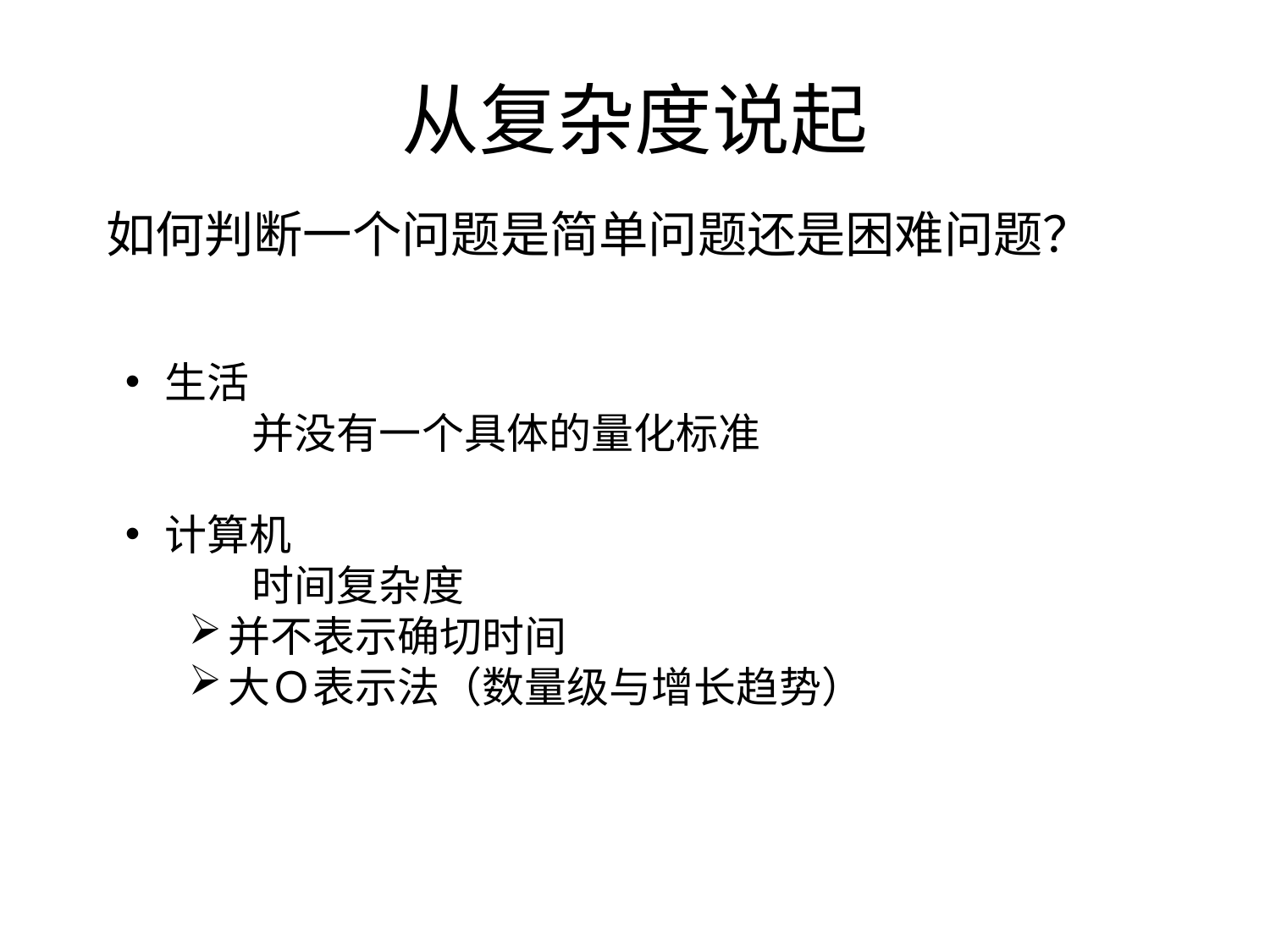

# 从复杂度说起
如何判断一个问题是简单问题还是困难问题？
生活
	并没有一个具体的量化标准

计算机
	时间复杂度
并不表示确切时间
大Ｏ表示法（数量级与增长趋势）